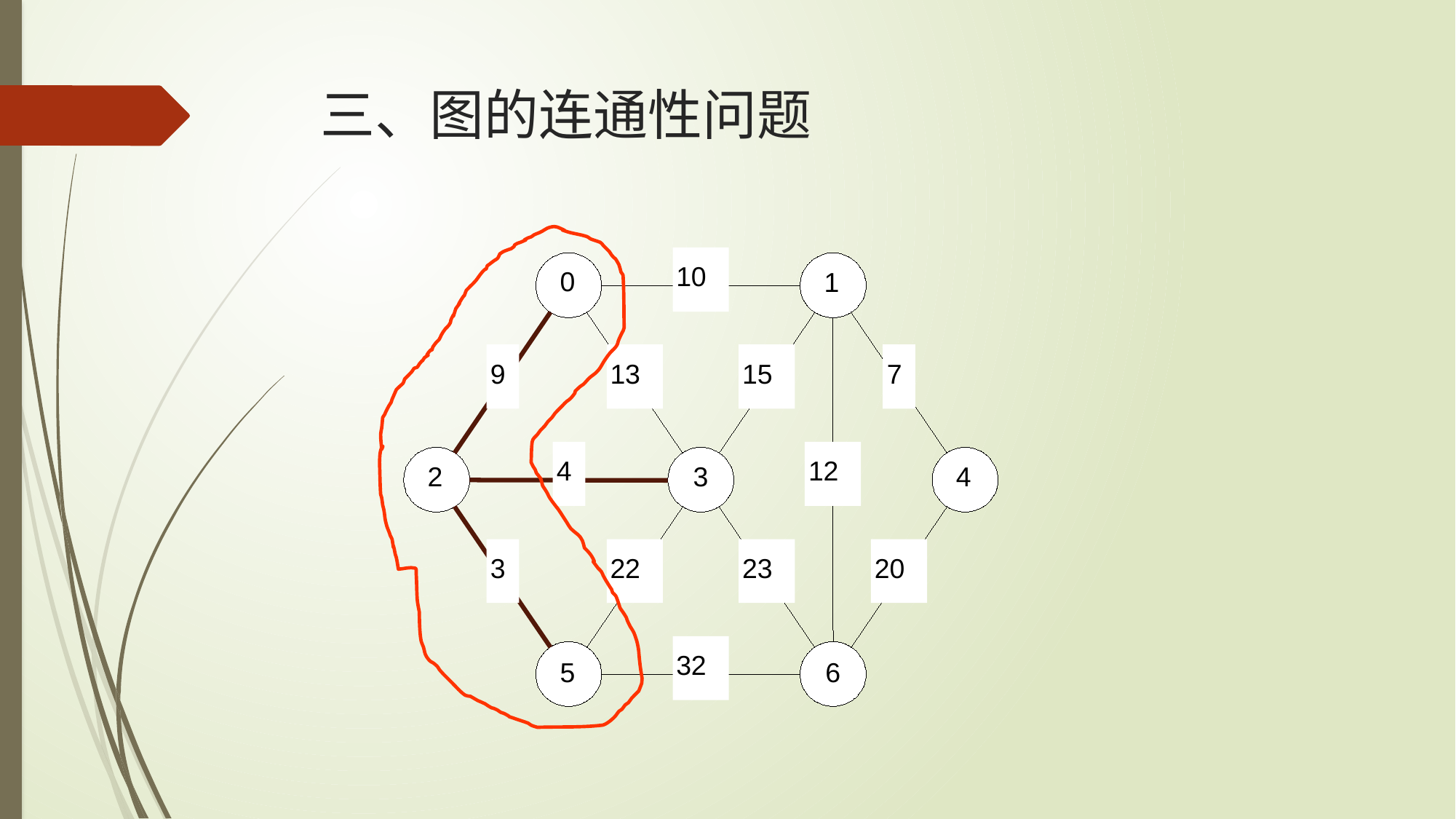

# 三、图的连通性问题

10
0
1

9
13
15
7

4
12
2
3
4

3
22
23
20

32
5
6